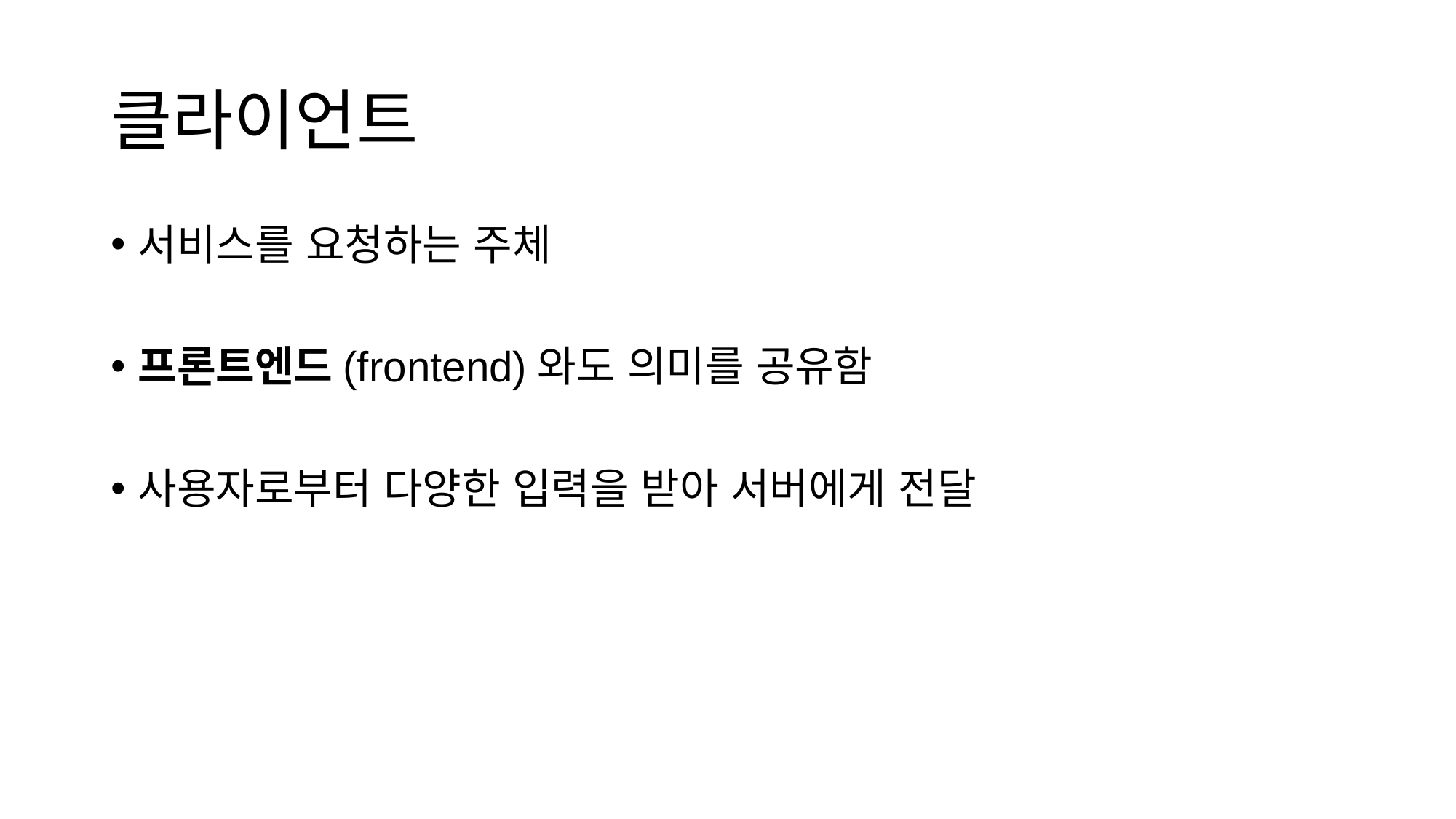

# 클라이언트
서비스를 요청하는 주체

프론트엔드(frontend)와도 의미를 공유함

사용자로부터 다양한 입력을 받아 서버에게 전달